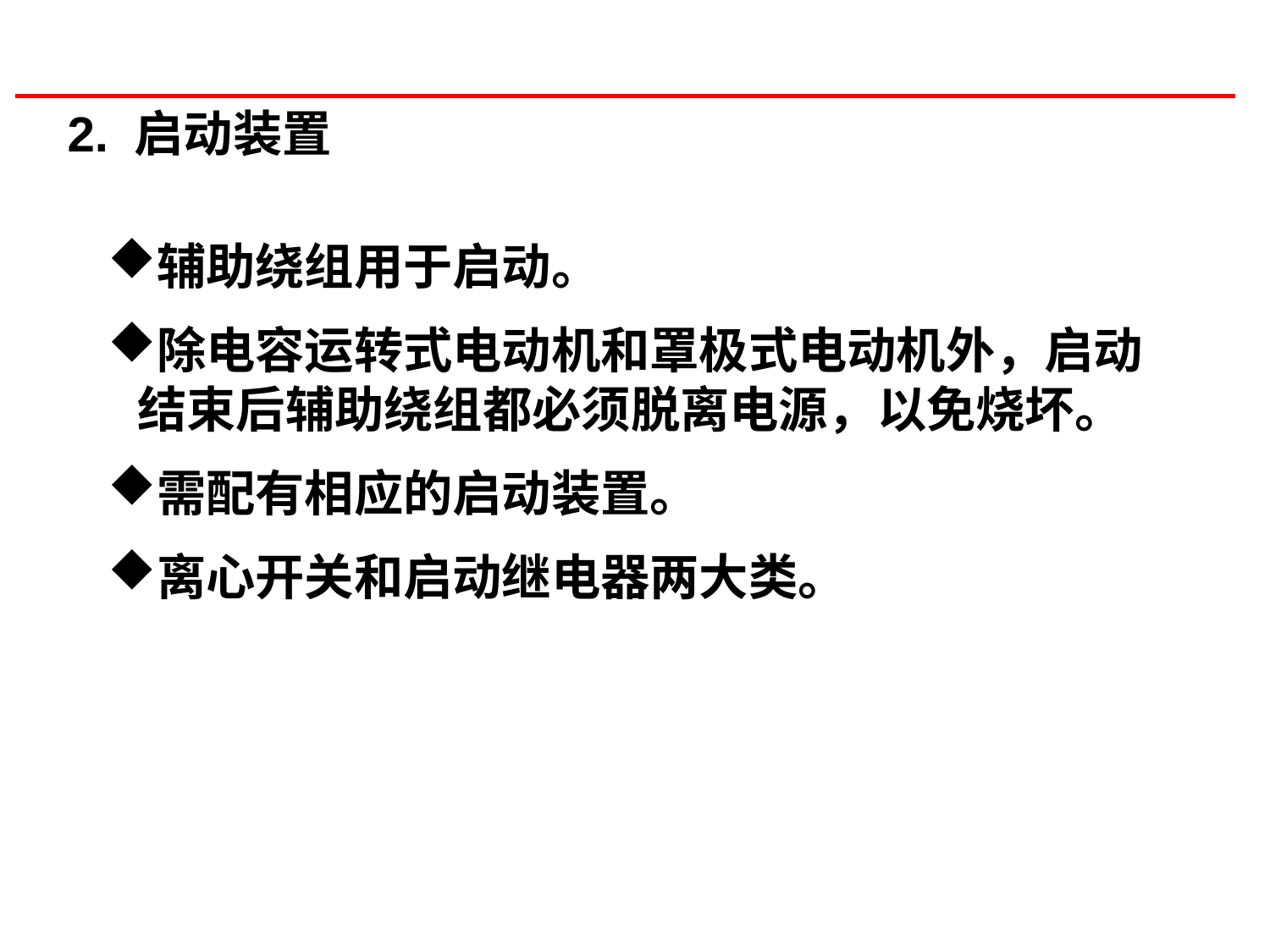

2. 启动装置
辅助绕组用于启动。
除电容运转式电动机和罩极式电动机外，启动结束后辅助绕组都必须脱离电源，以免烧坏。
需配有相应的启动装置。
离心开关和启动继电器两大类。